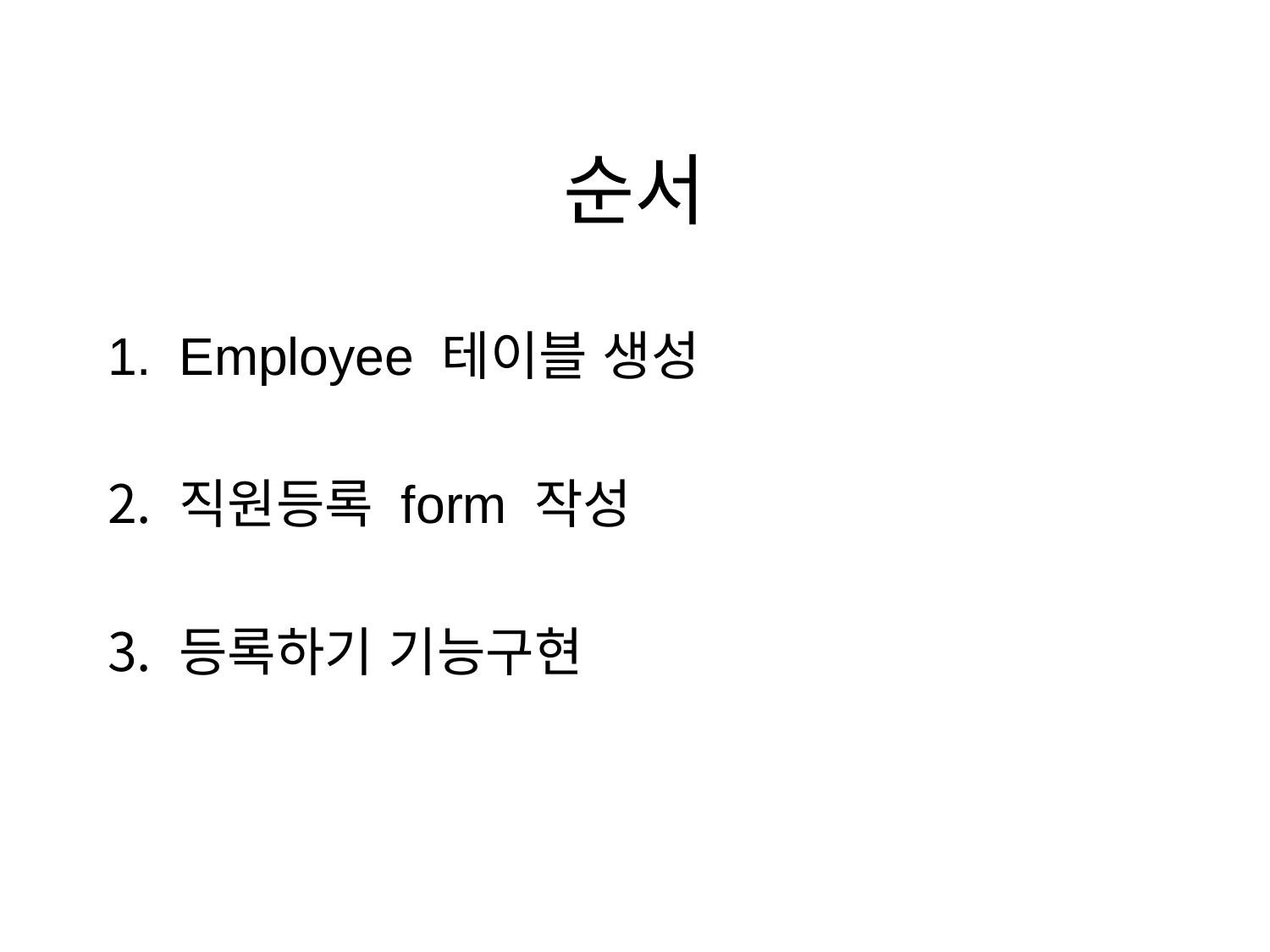

# 순서
Employee 테이블 생성

직원등록 form 작성

등록하기 기능구현